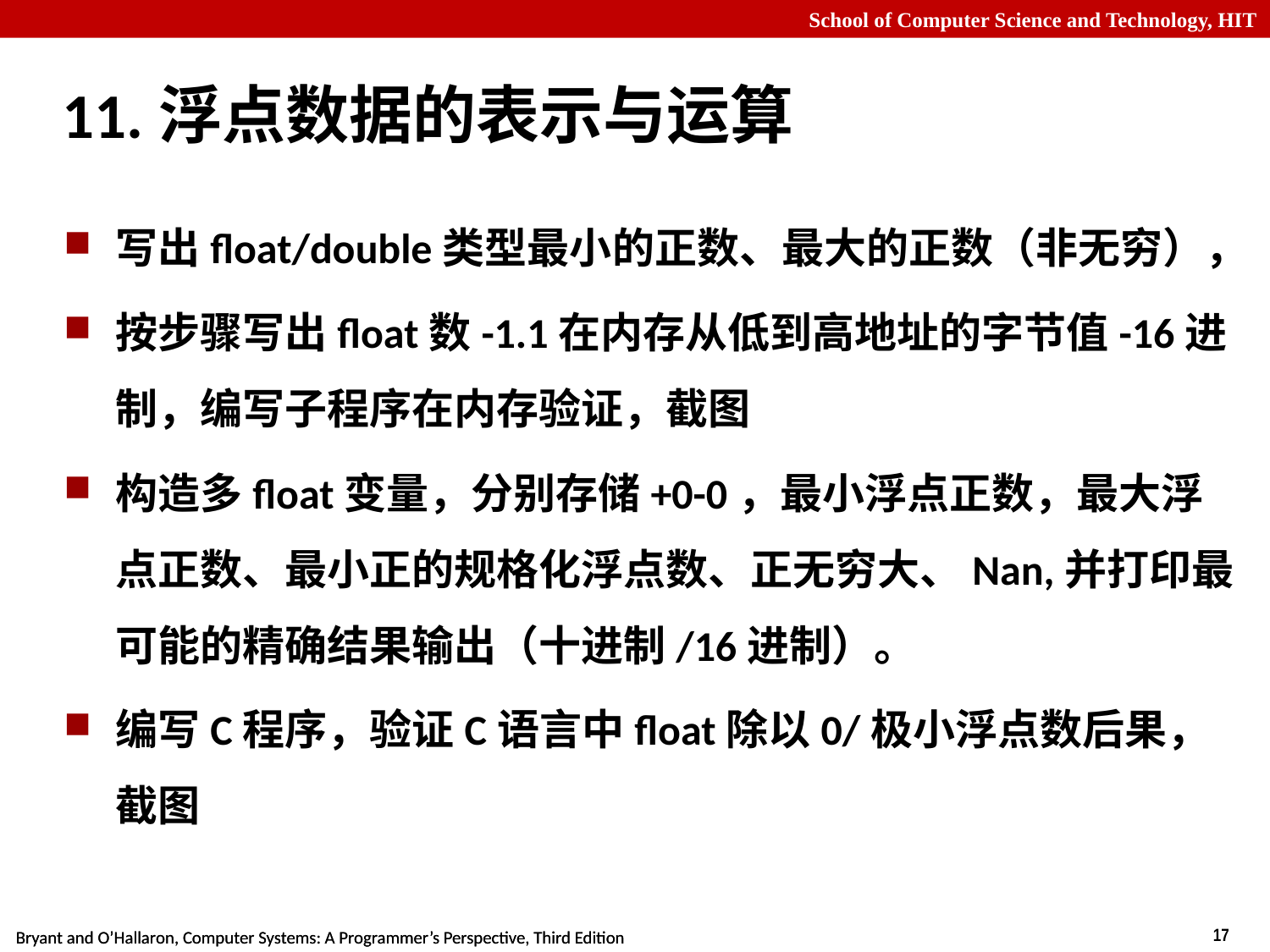

-17-
# 11.浮点数据的表示与运算
写出float/double类型最小的正数、最大的正数（非无穷），
按步骤写出float数-1.1在内存从低到高地址的字节值-16进制，编写子程序在内存验证，截图
构造多float变量，分别存储+0-0，最小浮点正数，最大浮点正数、最小正的规格化浮点数、正无穷大、Nan,并打印最可能的精确结果输出（十进制/16进制）。
编写C程序，验证C语言中float除以0/极小浮点数后果，截图